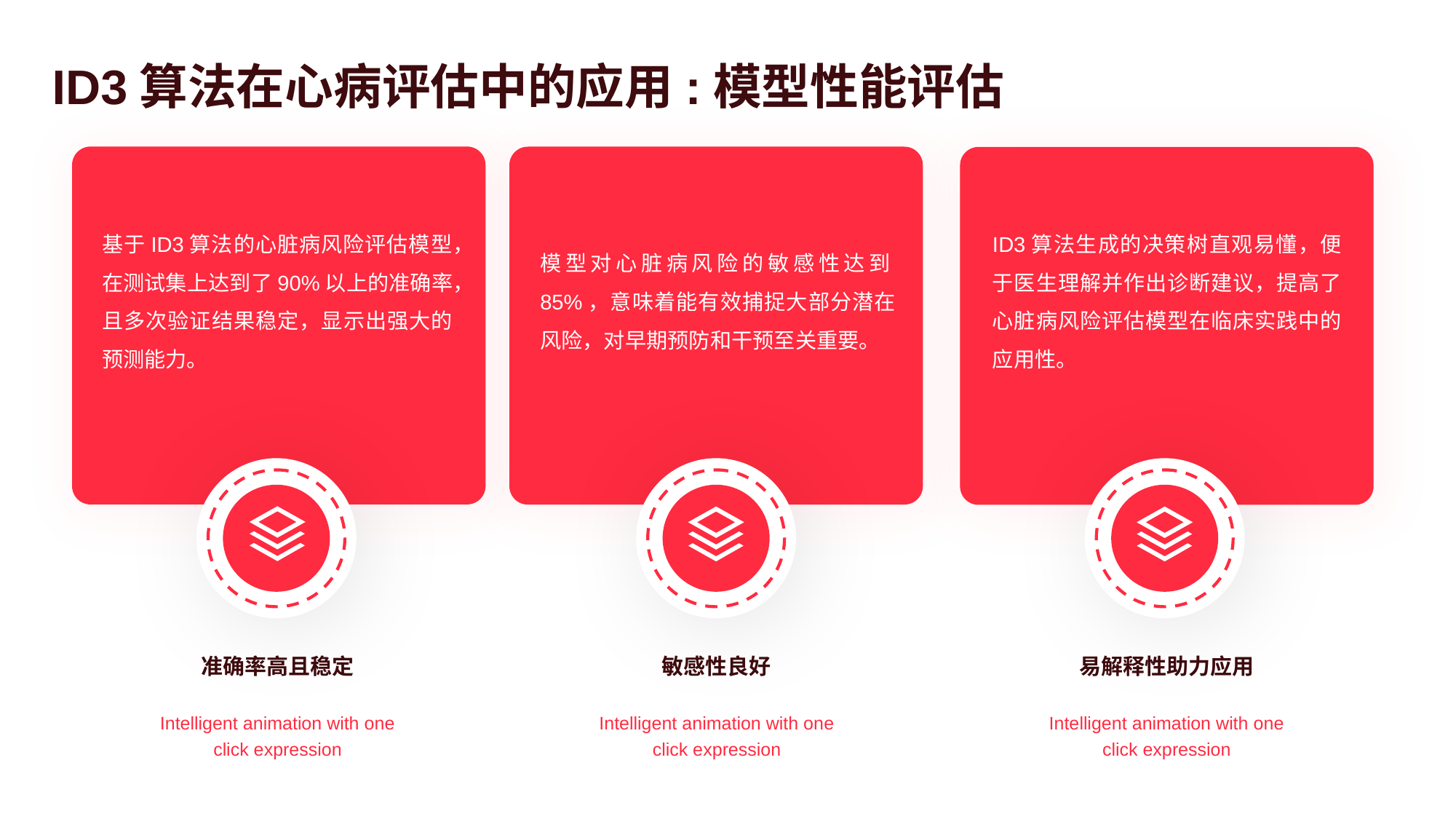

ID3算法在心病评估中的应用:模型性能评估

基于ID3算法的心脏病风险评估模型，在测试集上达到了90%以上的准确率，且多次验证结果稳定，显示出强大的预测能力。
模型对心脏病风险的敏感性达到85%，意味着能有效捕捉大部分潜在风险，对早期预防和干预至关重要。
ID3算法生成的决策树直观易懂，便于医生理解并作出诊断建议，提高了心脏病风险评估模型在临床实践中的应用性。

准确率高且稳定
敏感性良好
易解释性助力应用
Intelligent animation with one click expression
Intelligent animation with one click expression
Intelligent animation with one click expression